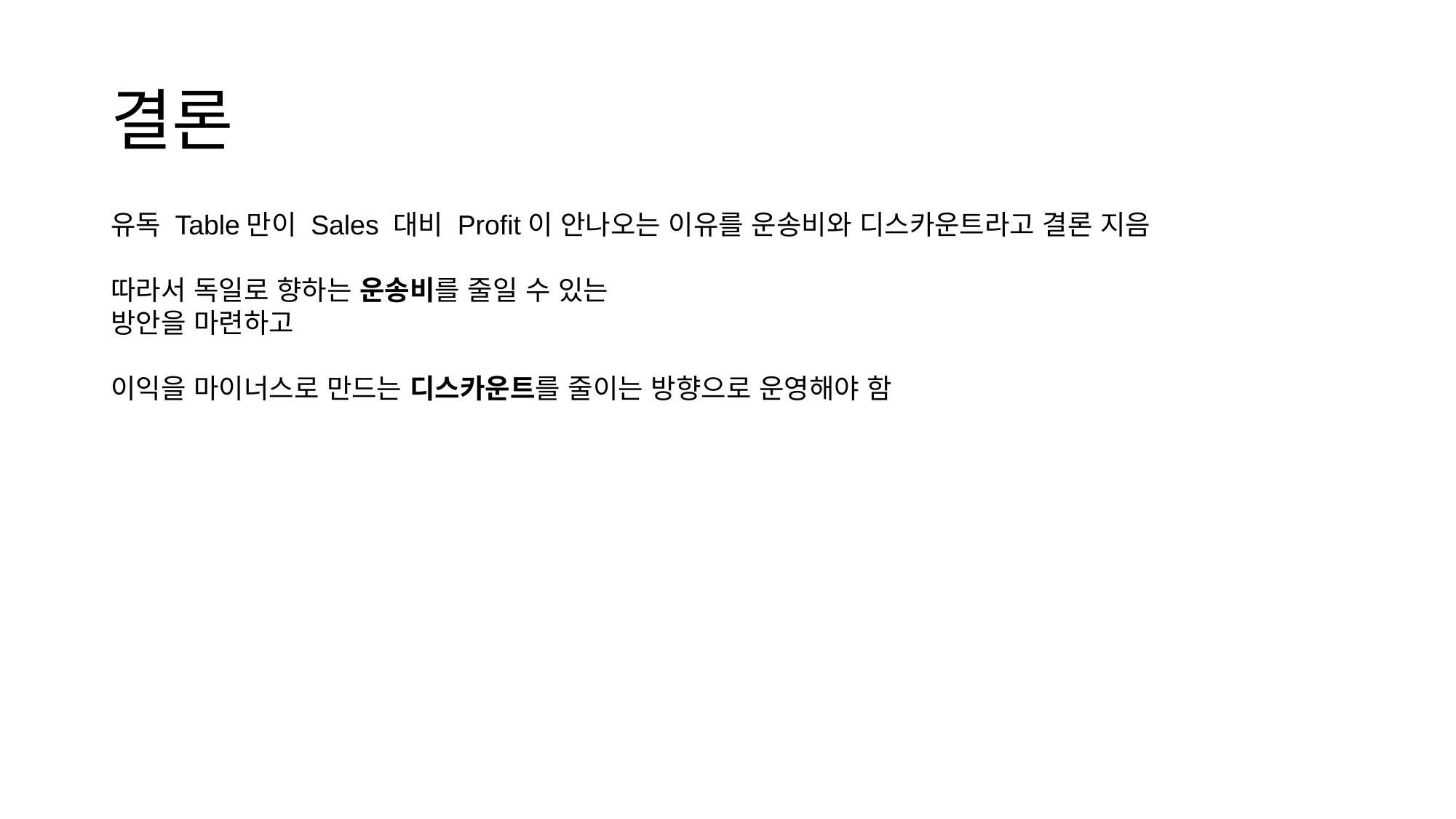

# 결론
유독 Table만이 Sales 대비 Profit이 안나오는 이유를 운송비와 디스카운트라고 결론 지음

따라서 독일로 향하는 운송비를 줄일 수 있는
방안을 마련하고

이익을 마이너스로 만드는 디스카운트를 줄이는 방향으로 운영해야 함